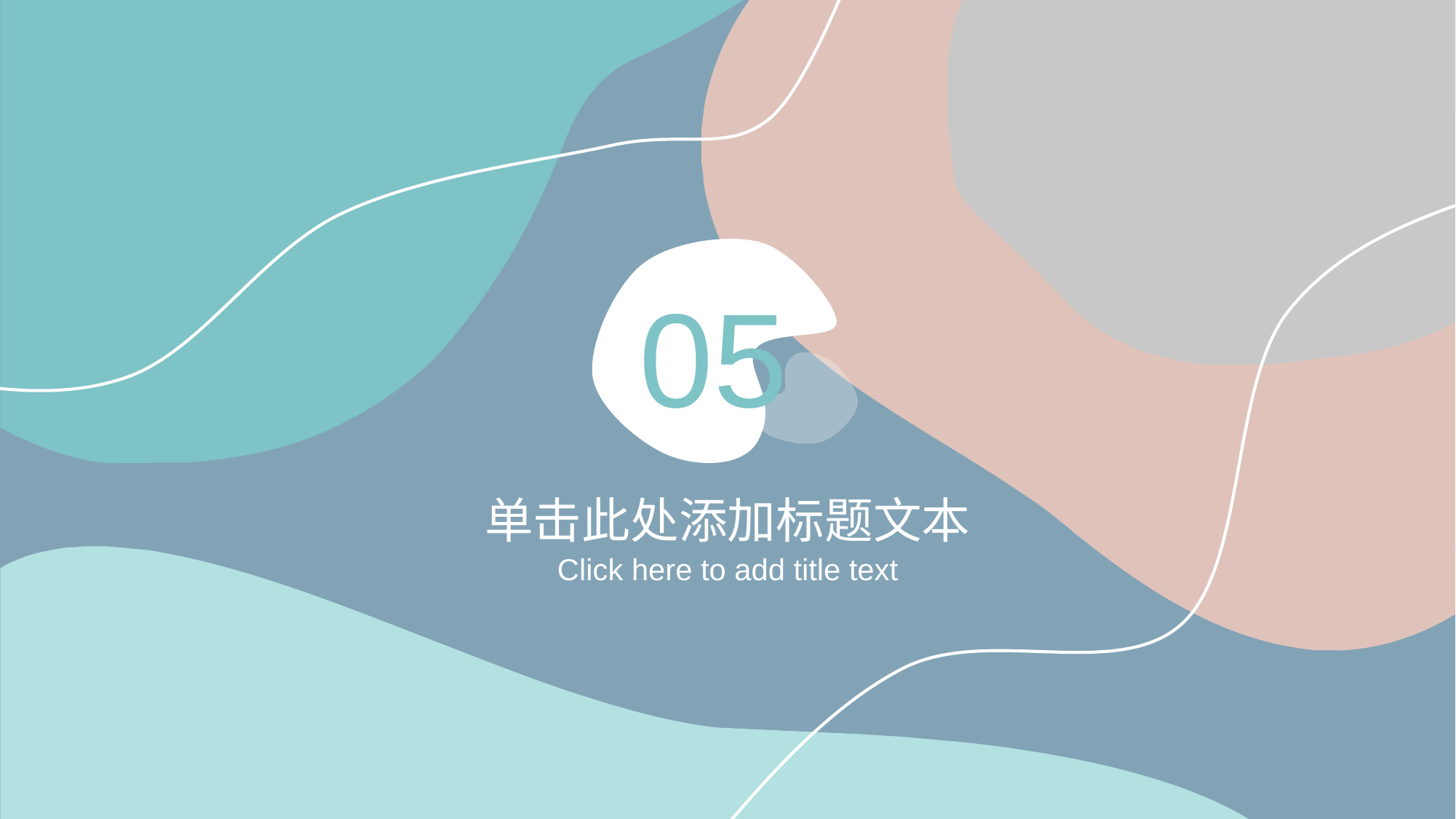

05

单击此处添加标题文本
Click here to add title text